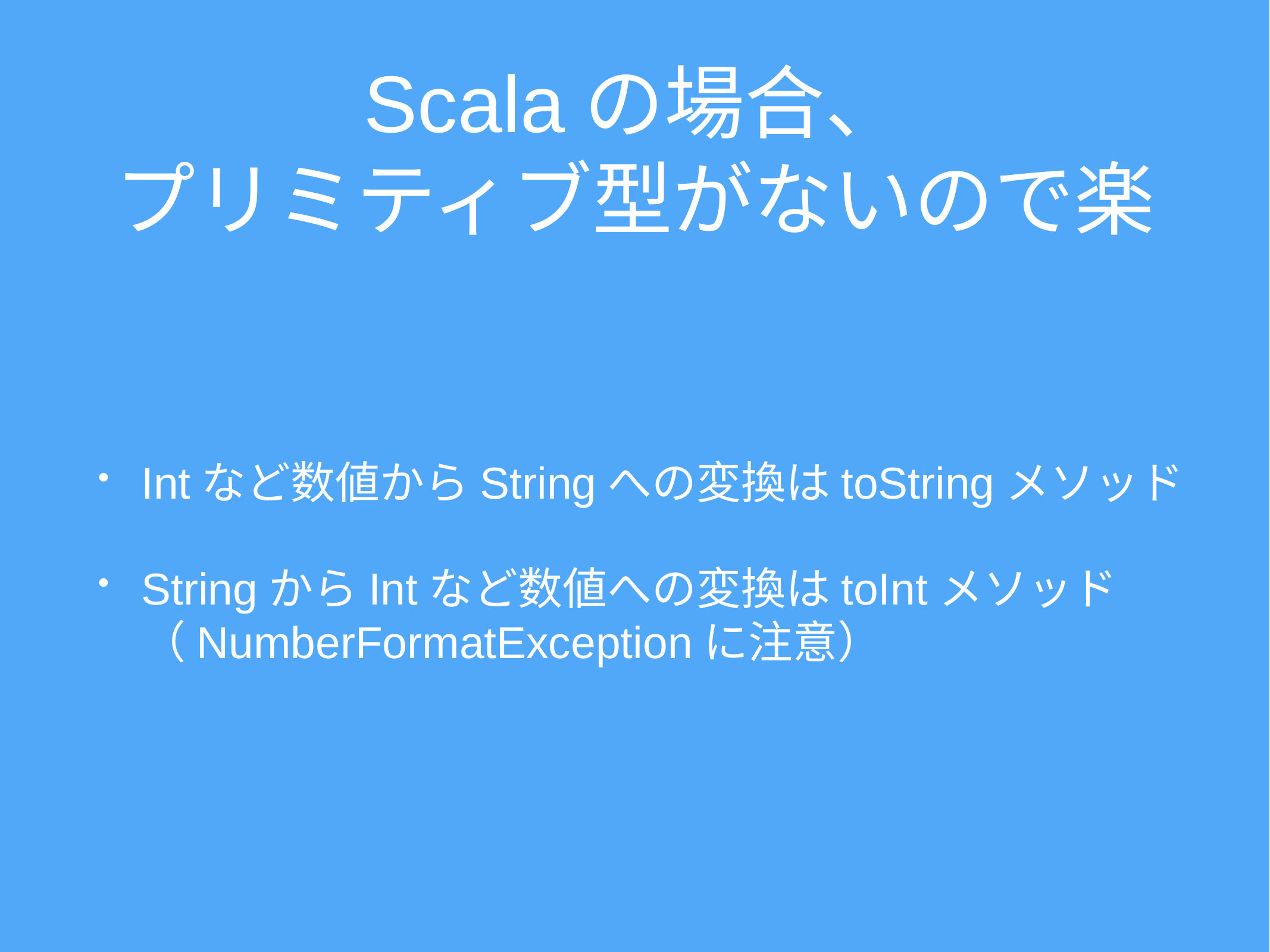

# Scalaの場合、
プリミティブ型がないので楽
Intなど数値からStringへの変換はtoStringメソッド
StringからIntなど数値への変換はtoIntメソッド（NumberFormatExceptionに注意）